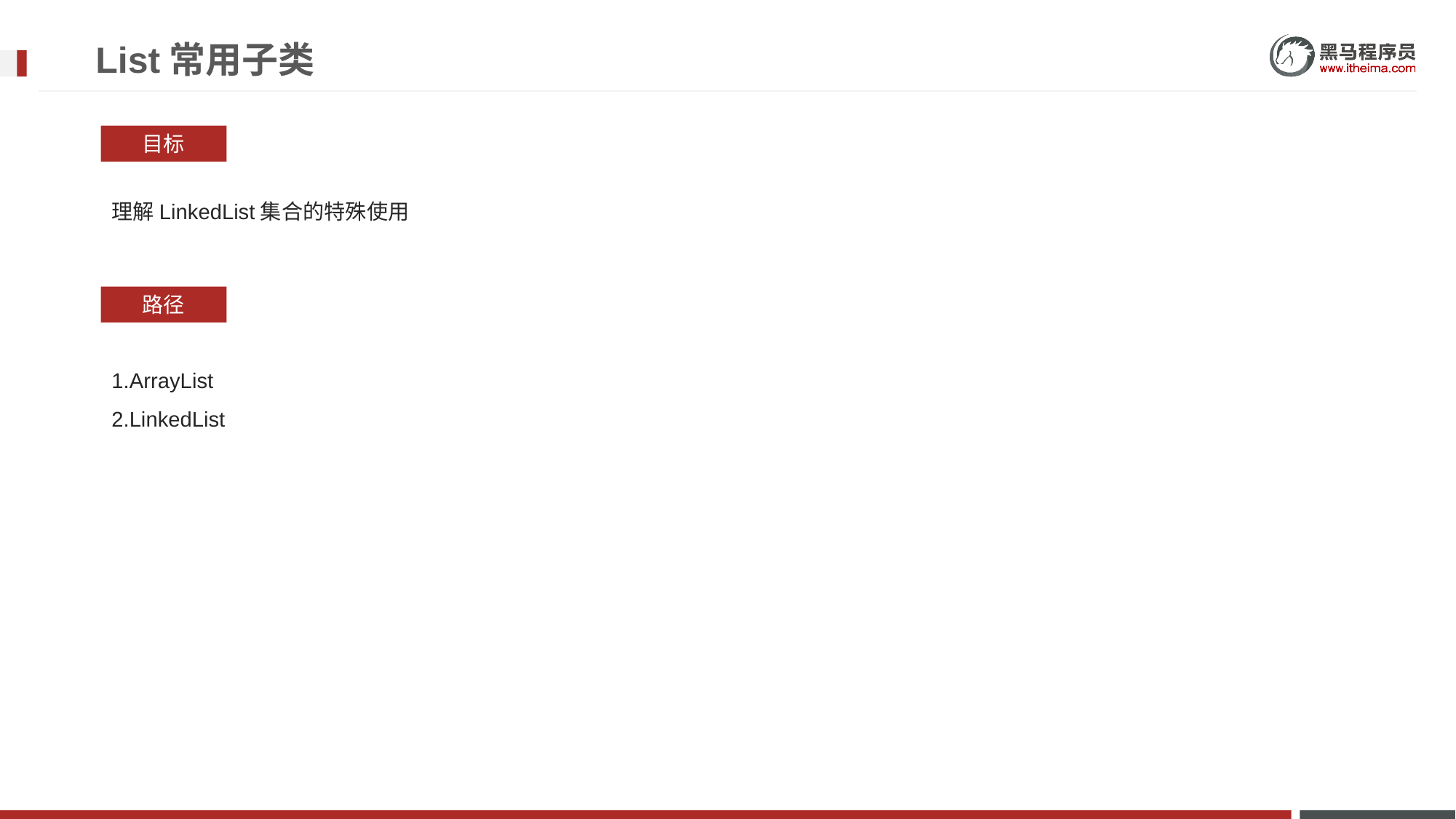

# List常用子类
目标
理解LinkedList集合的特殊使用
路径
1.ArrayList
2.LinkedList